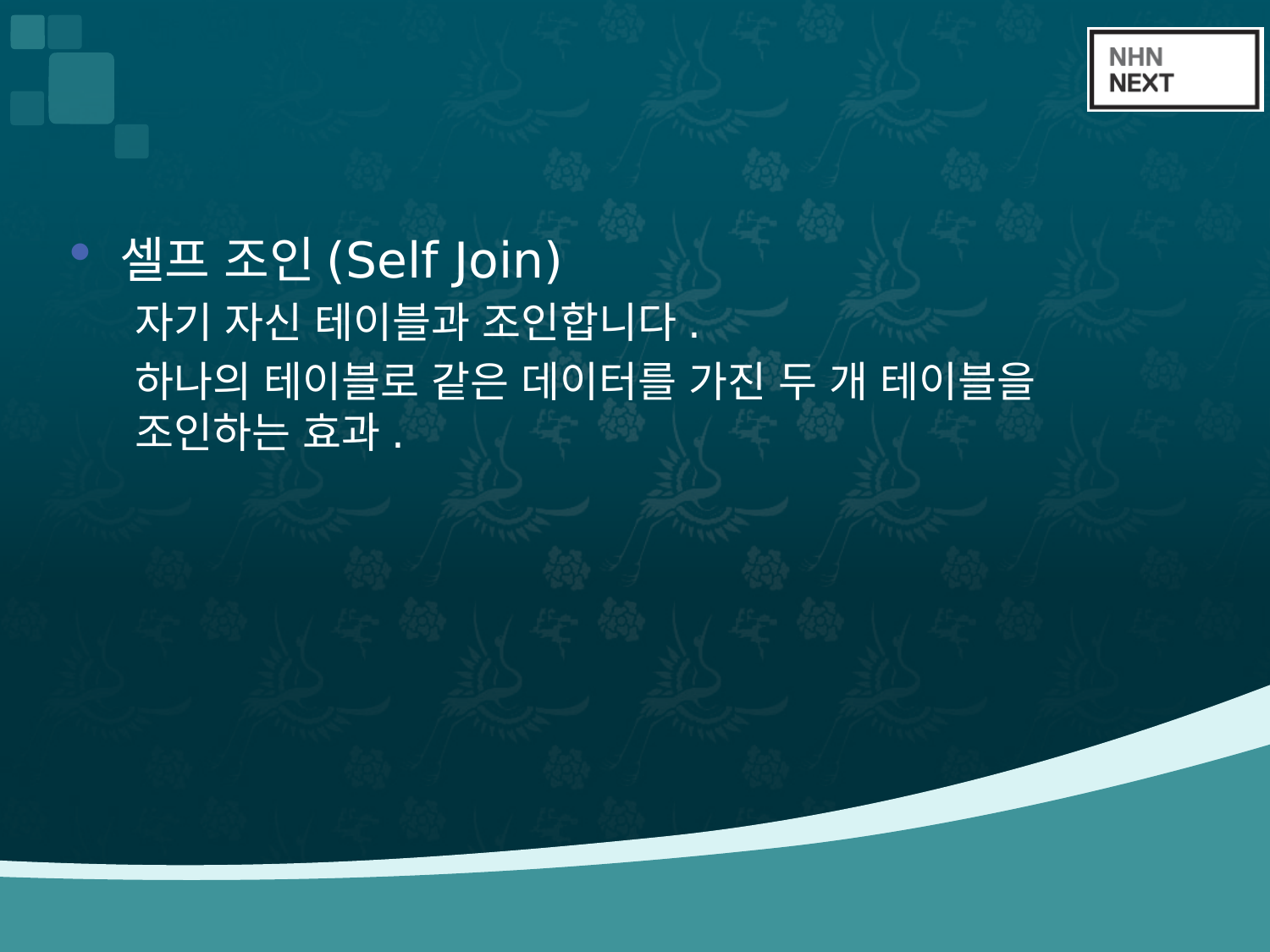

#
셀프 조인(Self Join)
자기 자신 테이블과 조인합니다.
하나의 테이블로 같은 데이터를 가진 두 개 테이블을 조인하는 효과.